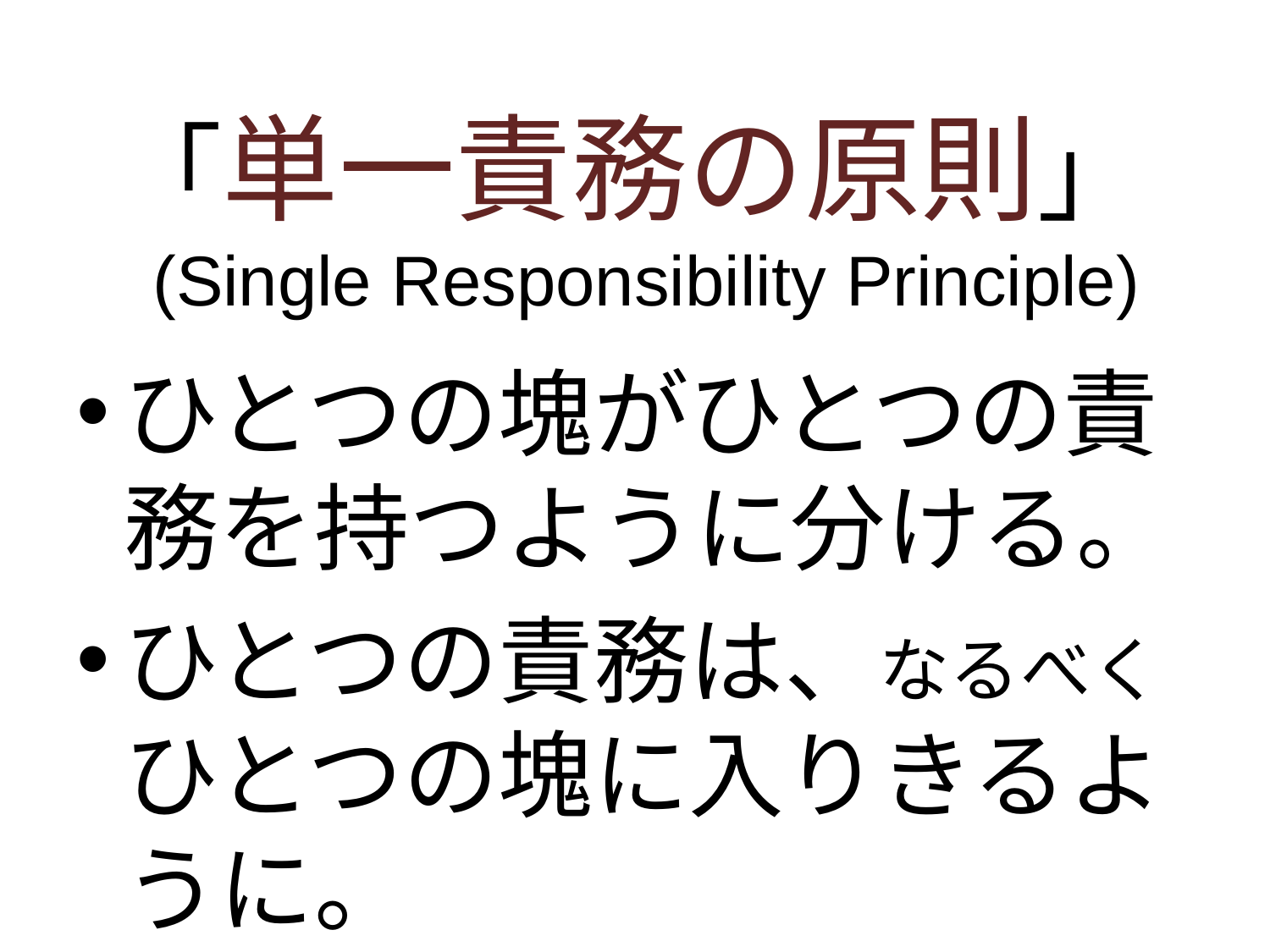

# 「単一責務の原則」 (Single Responsibility Principle)
ひとつの塊がひとつの責務を持つように分ける。
ひとつの責務は、なるべくひとつの塊に入りきるように。